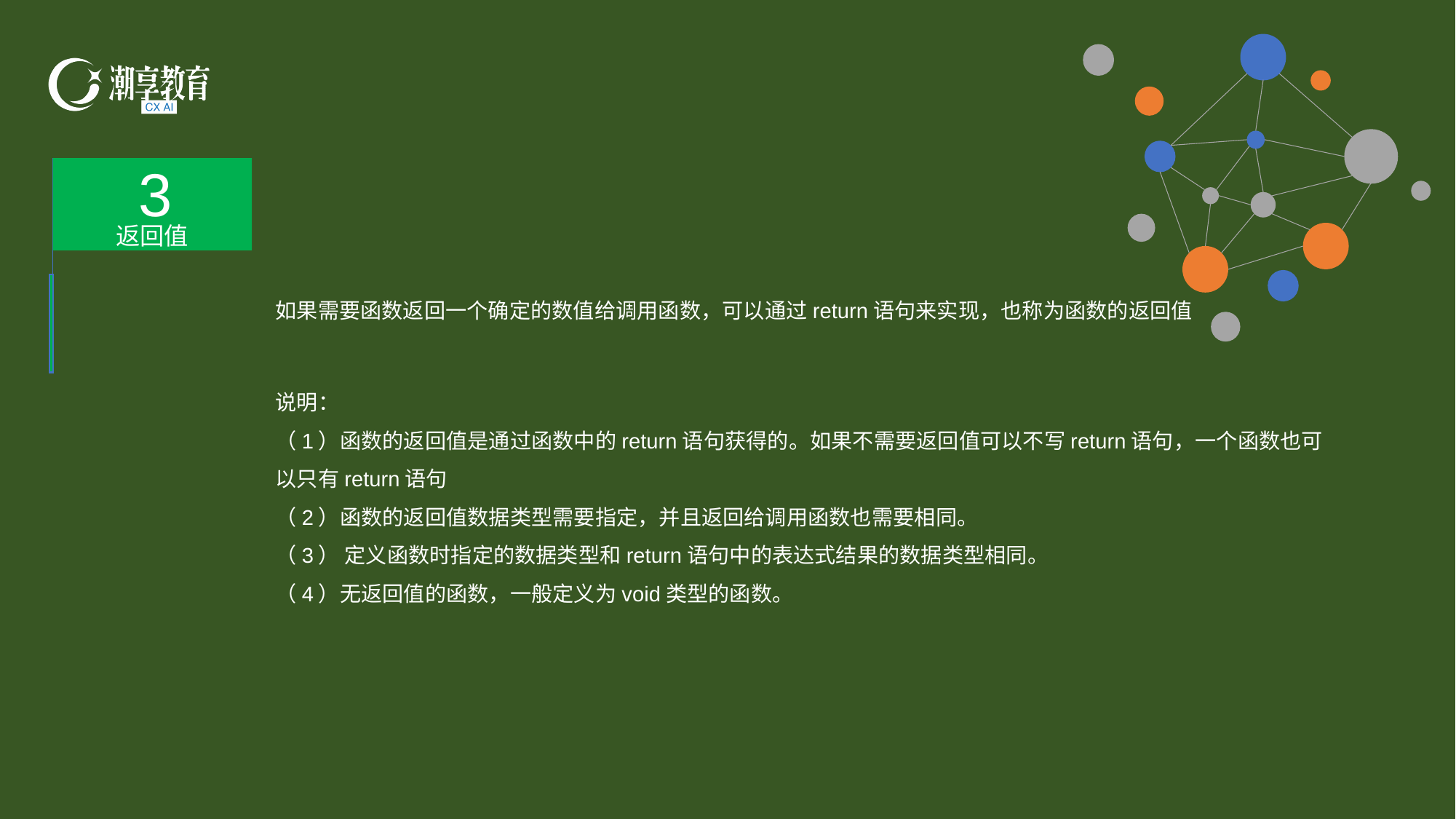

3

返回值

如果需要函数返回一个确定的数值给调用函数，可以通过return语句来实现，也称为函数的返回值
说明：
（1）函数的返回值是通过函数中的return语句获得的。如果不需要返回值可以不写return语句，一个函数也可以只有return语句
（2）函数的返回值数据类型需要指定，并且返回给调用函数也需要相同。
（3） 定义函数时指定的数据类型和return语句中的表达式结果的数据类型相同。
（4）无返回值的函数，一般定义为void类型的函数。